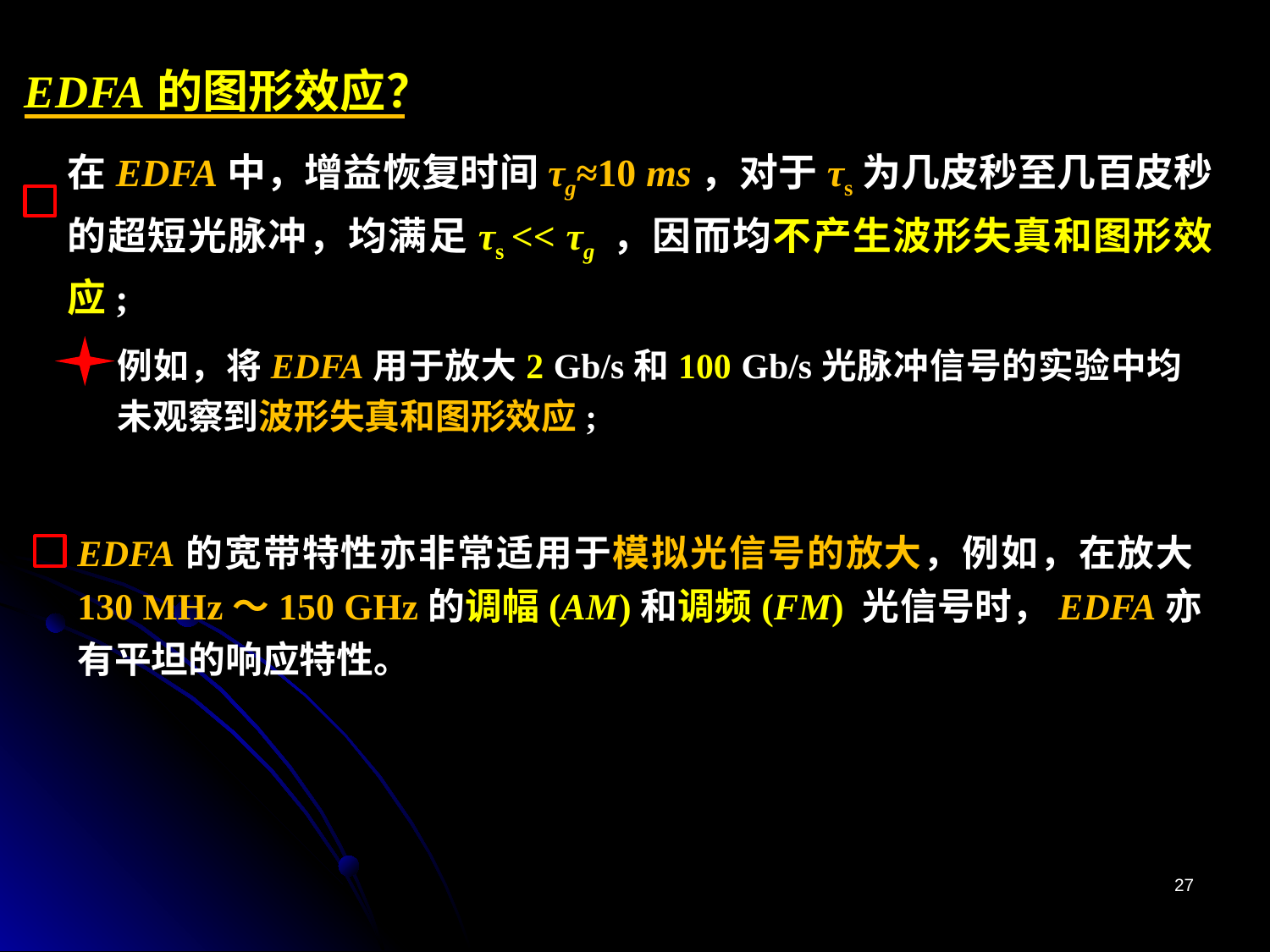

EDFA的图形效应？
在EDFA中，增益恢复时间τg≈10 ms，对于τs为几皮秒至几百皮秒的超短光脉冲，均满足τs << τg ，因而均不产生波形失真和图形效应;

例如，将EDFA用于放大2 Gb/s和100 Gb/s光脉冲信号的实验中均未观察到波形失真和图形效应;

EDFA的宽带特性亦非常适用于模拟光信号的放大，例如，在放大130 MHz～150 GHz的调幅(AM)和调频(FM) 光信号时，EDFA亦有平坦的响应特性。

27